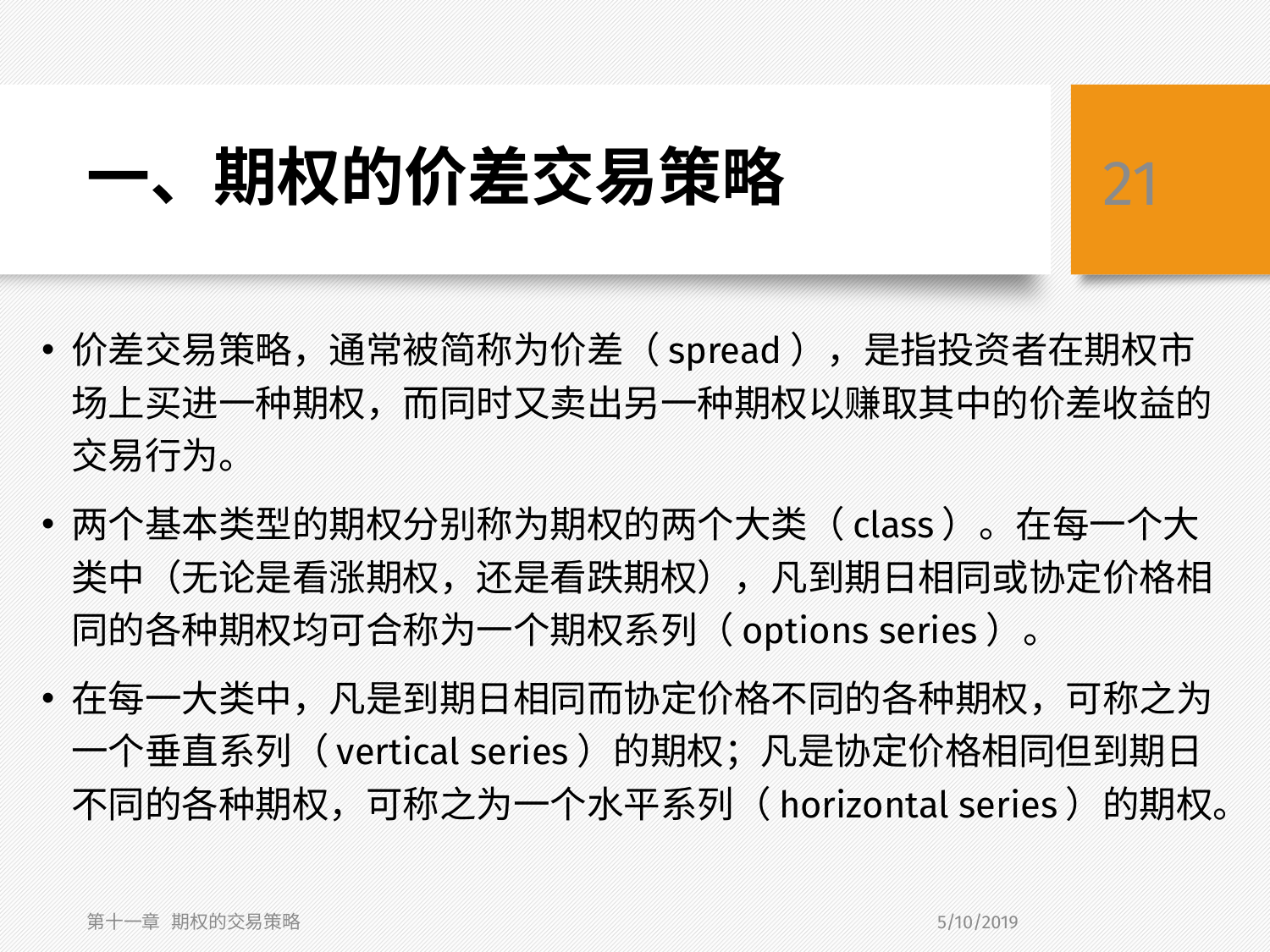

# 一、期权的价差交易策略
21
价差交易策略，通常被简称为价差（spread），是指投资者在期权市场上买进一种期权，而同时又卖出另一种期权以赚取其中的价差收益的交易行为。
两个基本类型的期权分别称为期权的两个大类（class）。在每一个大类中（无论是看涨期权，还是看跌期权），凡到期日相同或协定价格相同的各种期权均可合称为一个期权系列（options series）。
在每一大类中，凡是到期日相同而协定价格不同的各种期权，可称之为一个垂直系列（vertical series）的期权；凡是协定价格相同但到期日不同的各种期权，可称之为一个水平系列（horizontal series）的期权。
5/10/2019
第十一章  期权的交易策略